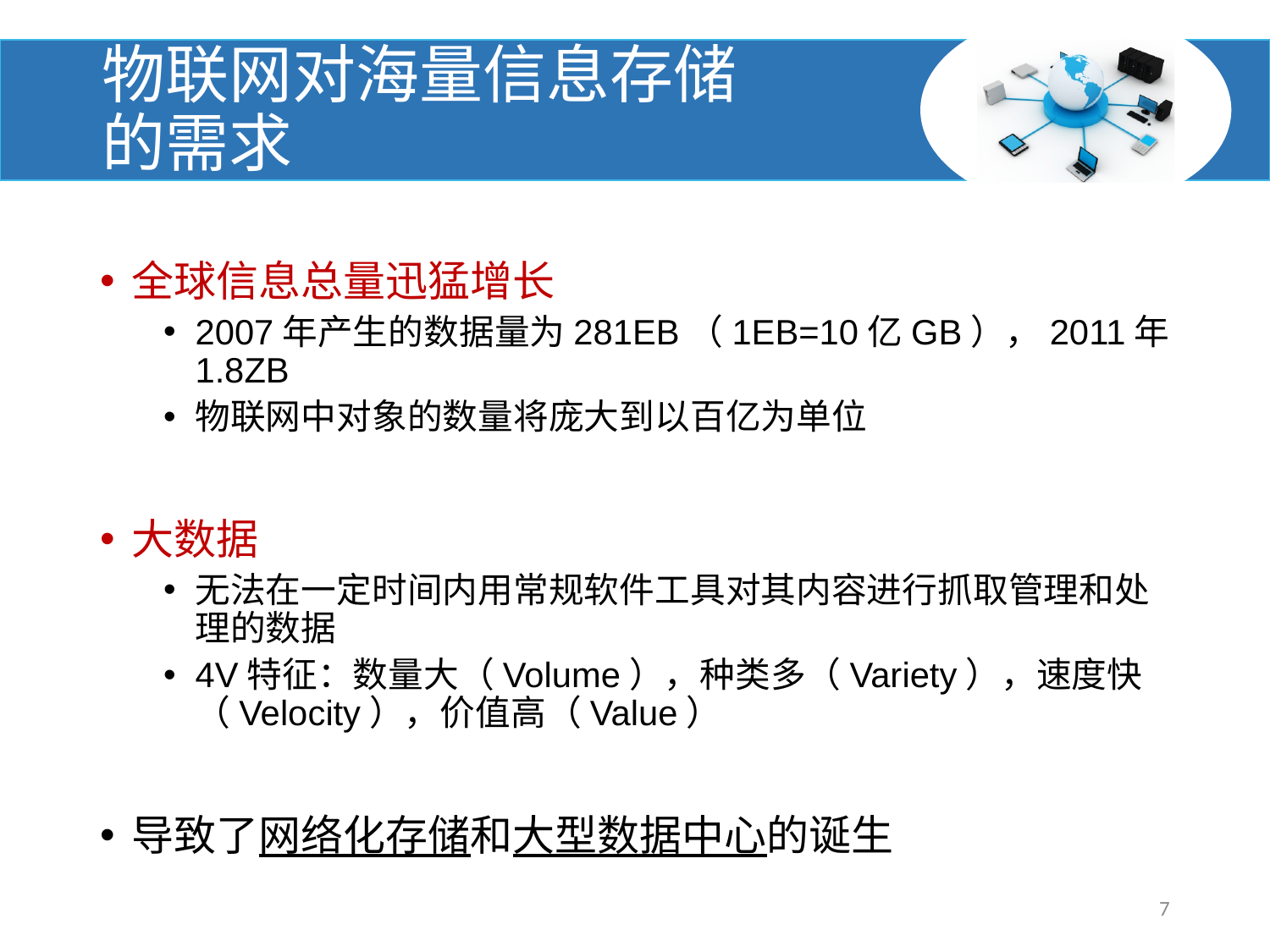

# 物联网对海量信息存储 的需求
全球信息总量迅猛增长
2007年产生的数据量为281EB（1EB=10亿GB），2011年1.8ZB
物联网中对象的数量将庞大到以百亿为单位

大数据
无法在一定时间内用常规软件工具对其内容进行抓取管理和处理的数据
4V特征：数量大（Volume），种类多（Variety），速度快（Velocity），价值高（Value）

导致了网络化存储和大型数据中心的诞生
7